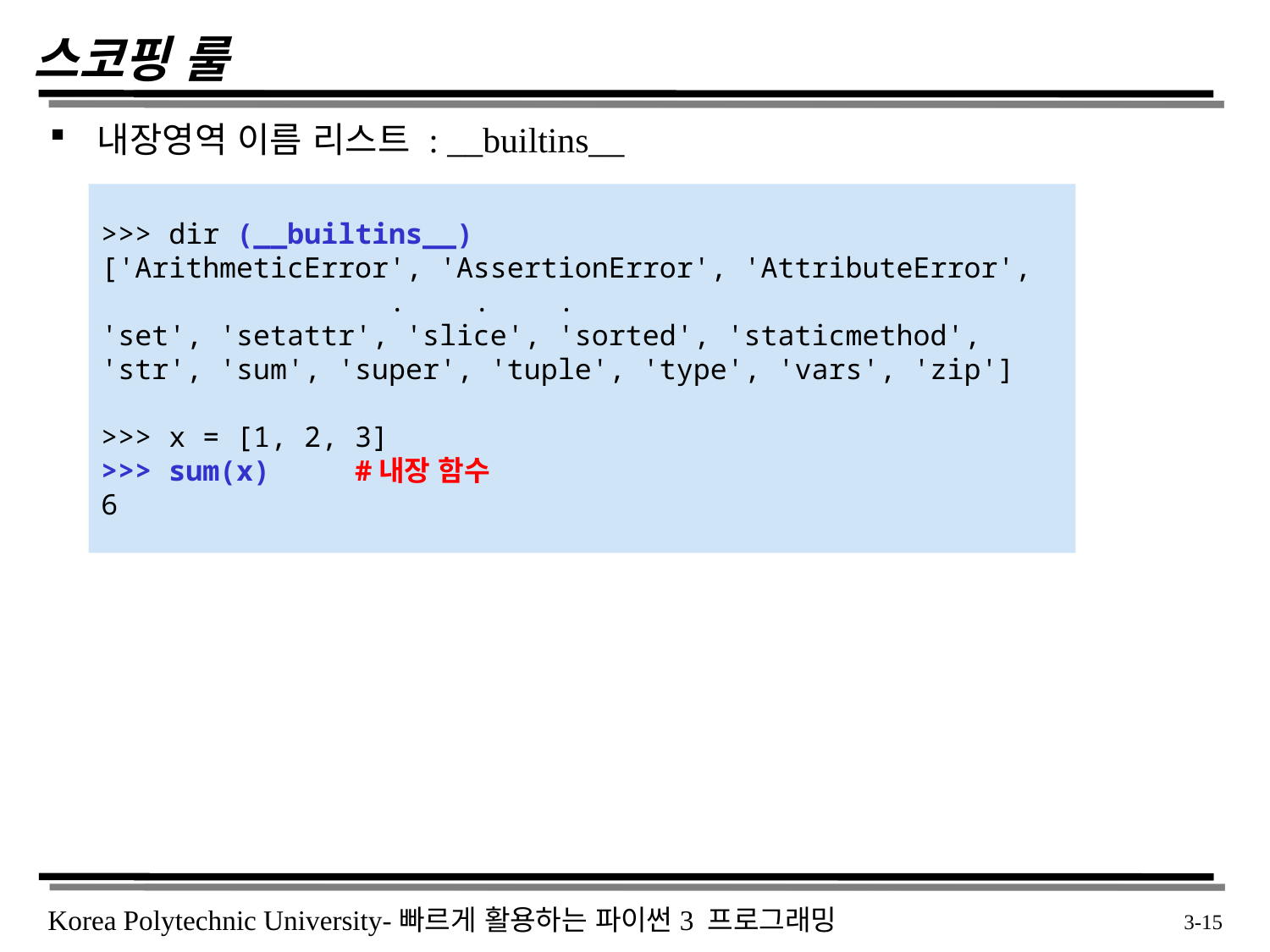

# 스코핑 룰
내장영역 이름 리스트 : __builtins__
>>> dir (__builtins__)
['ArithmeticError', 'AssertionError', 'AttributeError',
                 .    .    .
'set', 'setattr', 'slice', 'sorted', 'staticmethod', 'str', 'sum', 'super', 'tuple', 'type', 'vars', 'zip']

>>> x = [1, 2, 3]
>>> sum(x) 	#내장 함수
6
 3-15